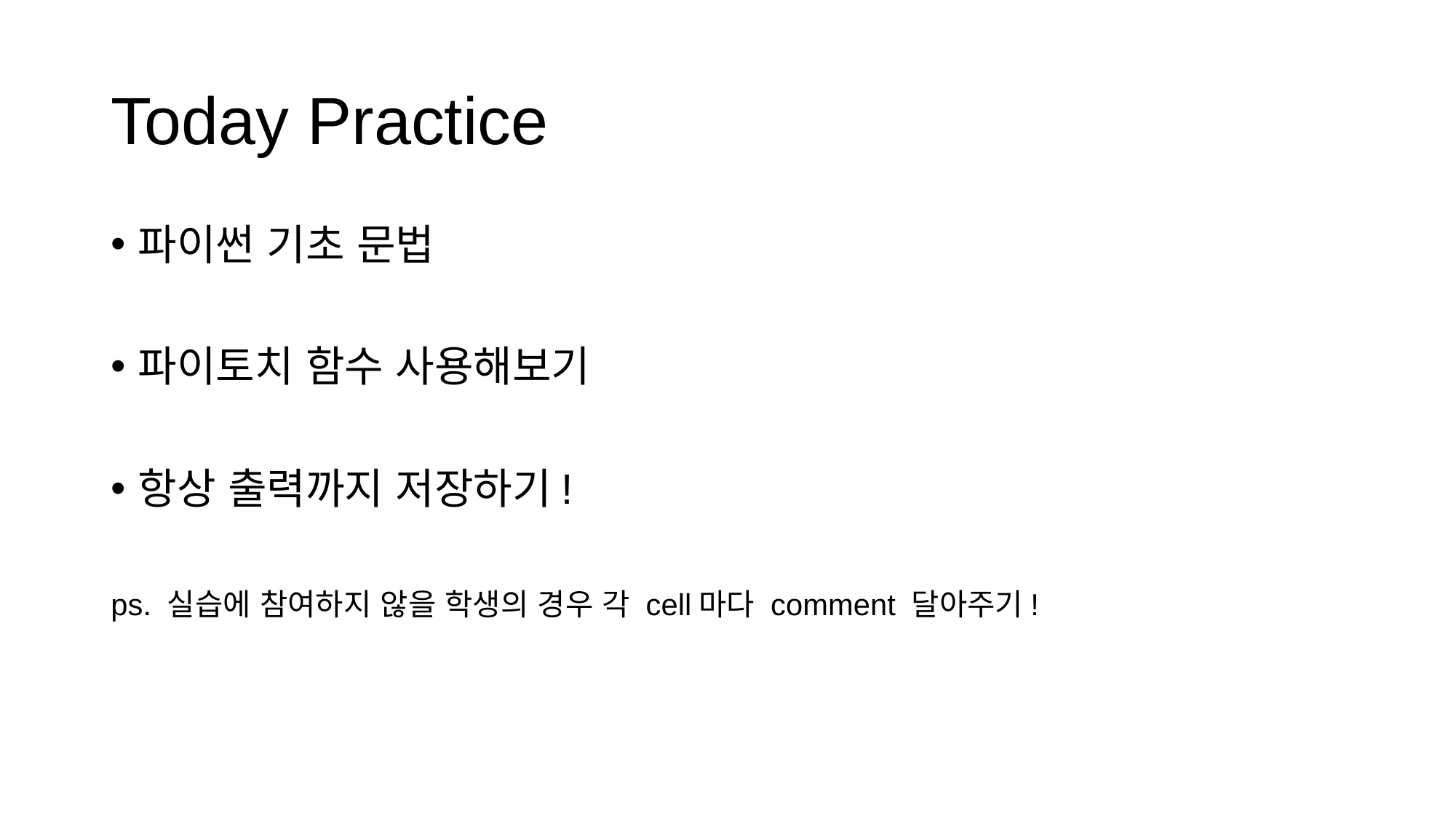

# Today Practice
파이썬 기초 문법

파이토치 함수 사용해보기

항상 출력까지 저장하기!

ps. 실습에 참여하지 않을 학생의 경우 각 cell마다 comment 달아주기!